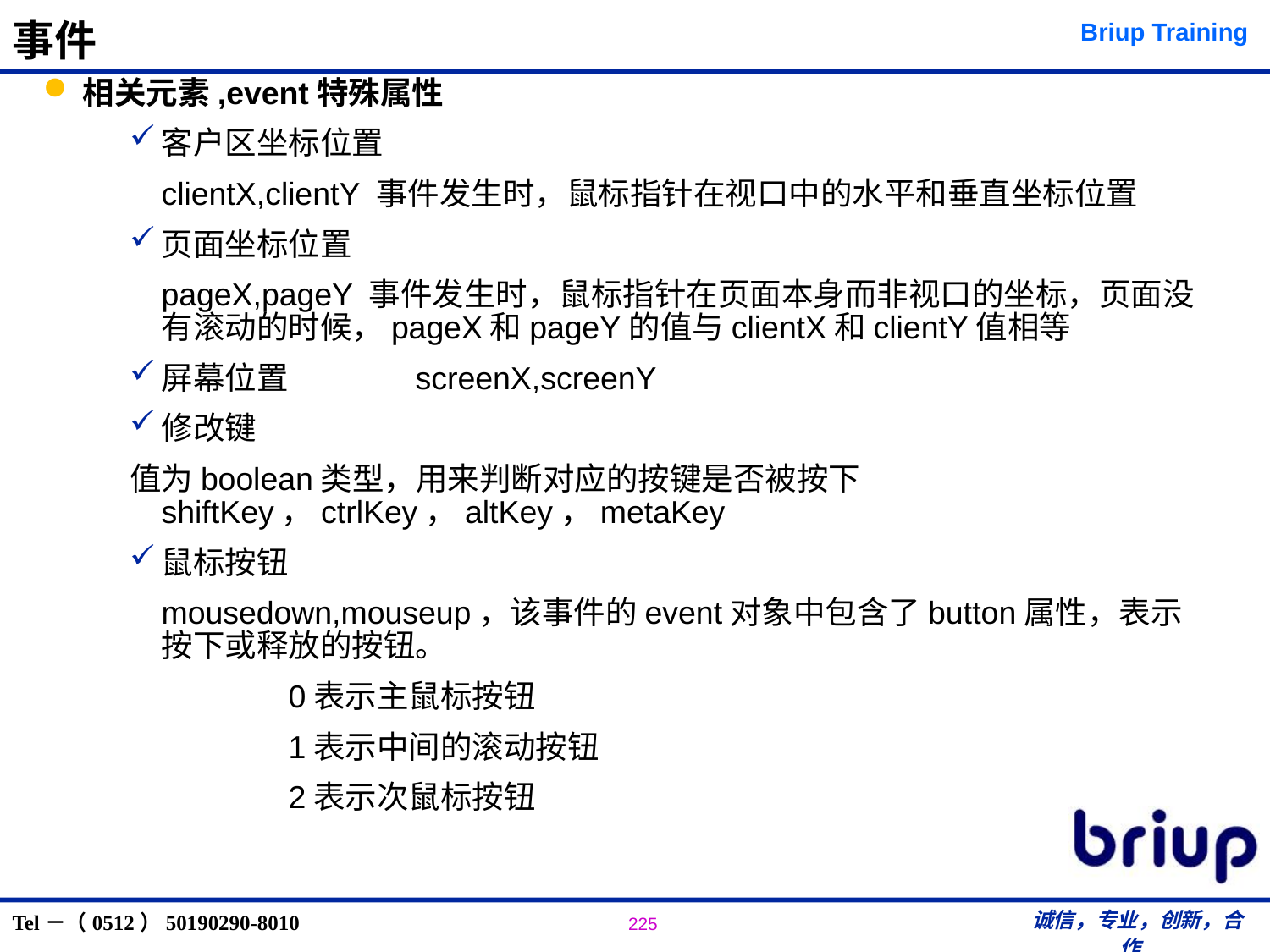

# 事件
相关元素,event特殊属性
客户区坐标位置
	clientX,clientY 事件发生时，鼠标指针在视口中的水平和垂直坐标位置
页面坐标位置
	pageX,pageY 事件发生时，鼠标指针在页面本身而非视口的坐标，页面没有滚动的时候，pageX和pageY的值与clientX和clientY值相等
屏幕位置	screenX,screenY
修改键
值为boolean类型，用来判断对应的按键是否被按下shiftKey，ctrlKey，altKey，metaKey
鼠标按钮
	mousedown,mouseup，该事件的event对象中包含了button属性，表示按下或释放的按钮。
		0表示主鼠标按钮
		1表示中间的滚动按钮
		2表示次鼠标按钮